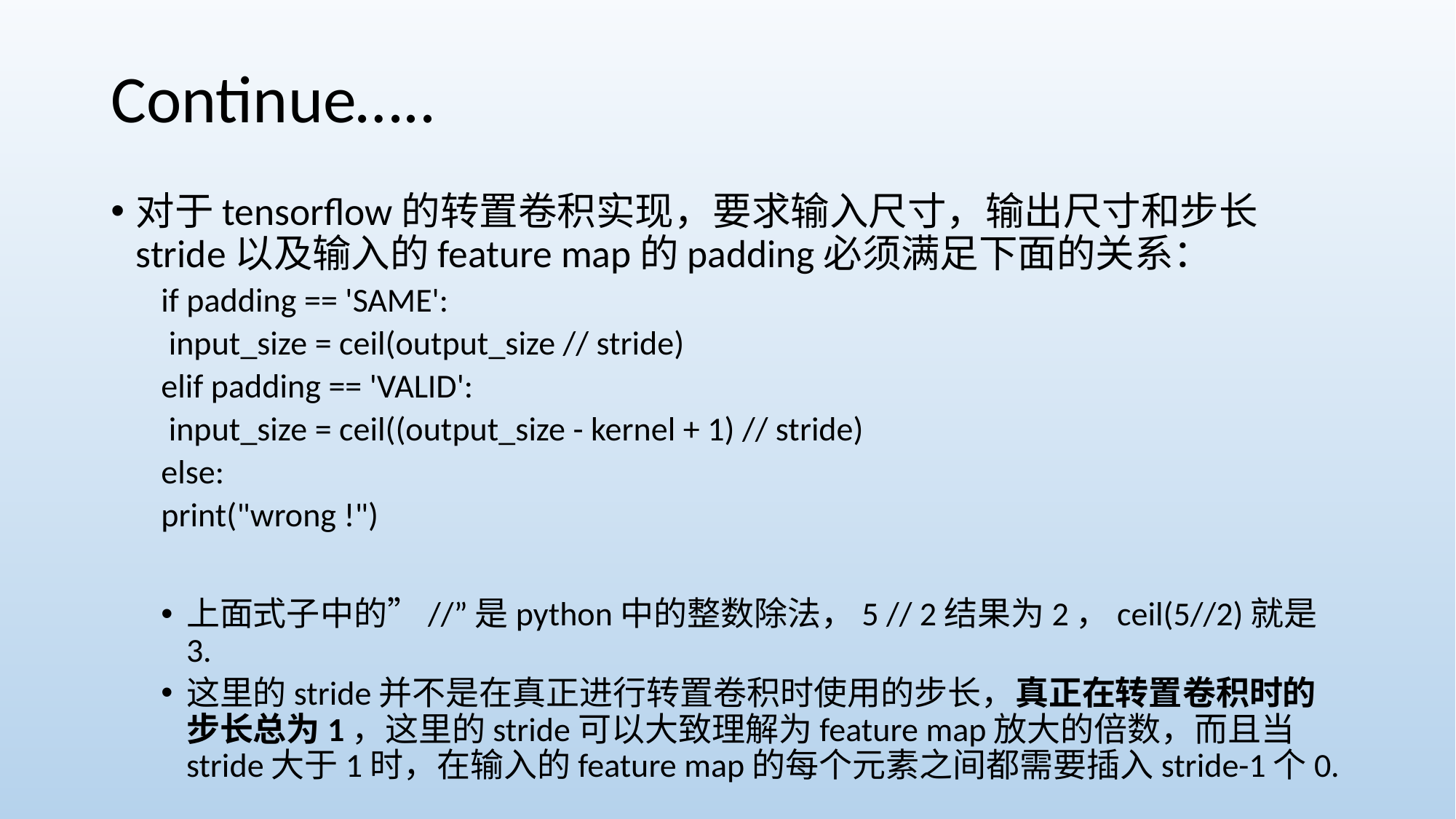

# Continue…..
对于tensorflow的转置卷积实现，要求输入尺寸，输出尺寸和步长stride以及输入的feature map的padding必须满足下面的关系：
if padding == 'SAME':
	 input_size = ceil(output_size // stride)
elif padding == 'VALID':
	 input_size = ceil((output_size - kernel + 1) // stride)
else:
	print("wrong !")

上面式子中的”//”是python中的整数除法，5 // 2结果为2，ceil(5//2)就是3.
这里的stride并不是在真正进行转置卷积时使用的步长，真正在转置卷积时的步长总为1，这里的stride可以大致理解为feature map放大的倍数，而且当stride大于1时，在输入的feature map的每个元素之间都需要插入stride-1个0.